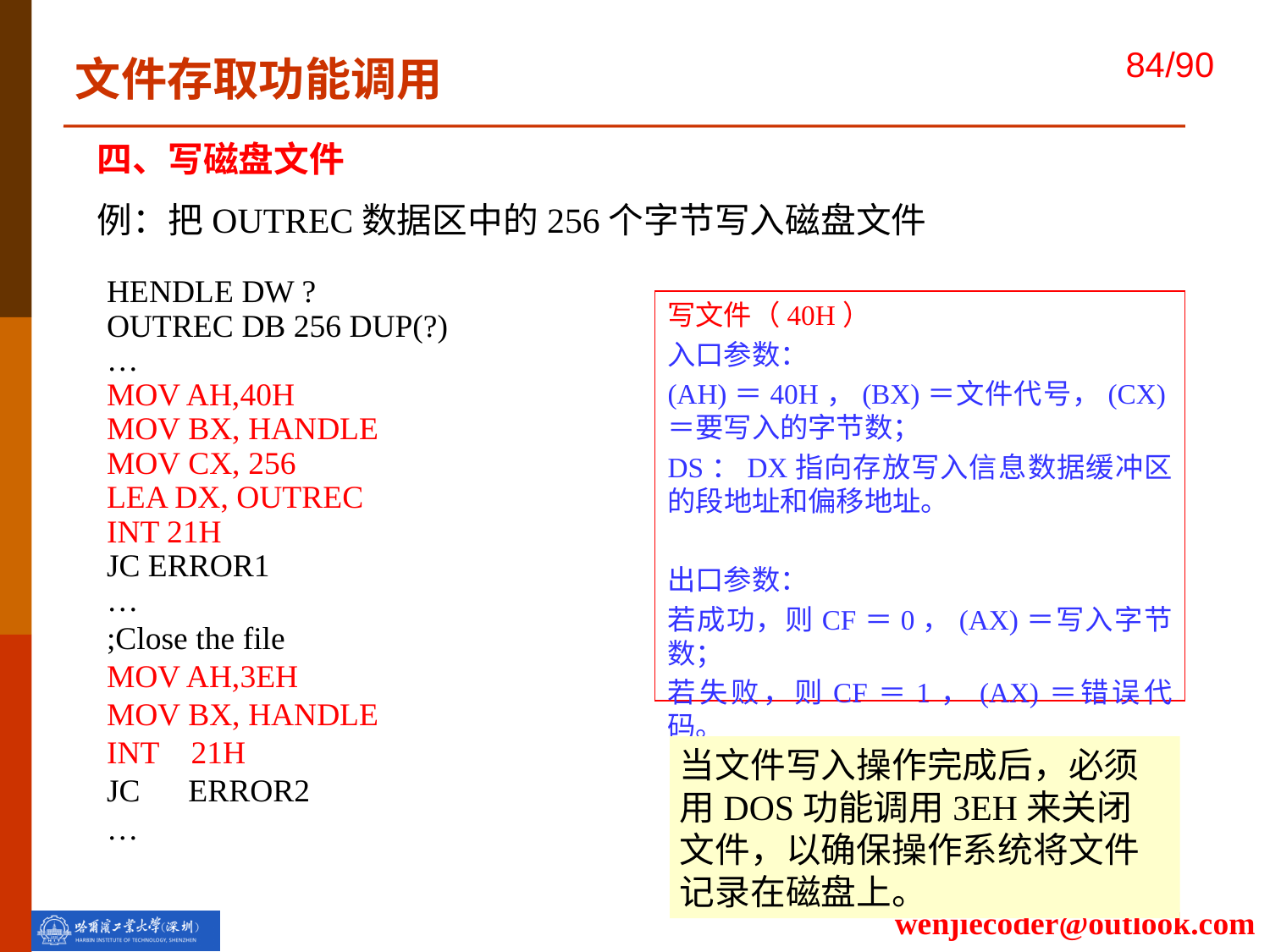

文件存取功能调用

四、写磁盘文件
例：把OUTREC数据区中的256个字节写入磁盘文件
HENDLE DW ?
OUTREC DB 256 DUP(?)
…
MOV AH,40H
MOV BX, HANDLE
MOV CX, 256
LEA DX, OUTREC
INT 21H
JC ERROR1
…
;Close the file
MOV AH,3EH
MOV BX, HANDLE
INT    21H
JC      ERROR2
…
写文件（40H）
入口参数：
(AH)＝40H，(BX)＝文件代号，(CX)＝要写入的字节数；
DS：DX指向存放写入信息数据缓冲区的段地址和偏移地址。

出口参数：
若成功，则CF＝0，(AX)＝写入字节数；
若失败，则CF＝1，(AX)＝错误代码。
当文件写入操作完成后，必须用DOS功能调用3EH来关闭文件，以确保操作系统将文件记录在磁盘上。